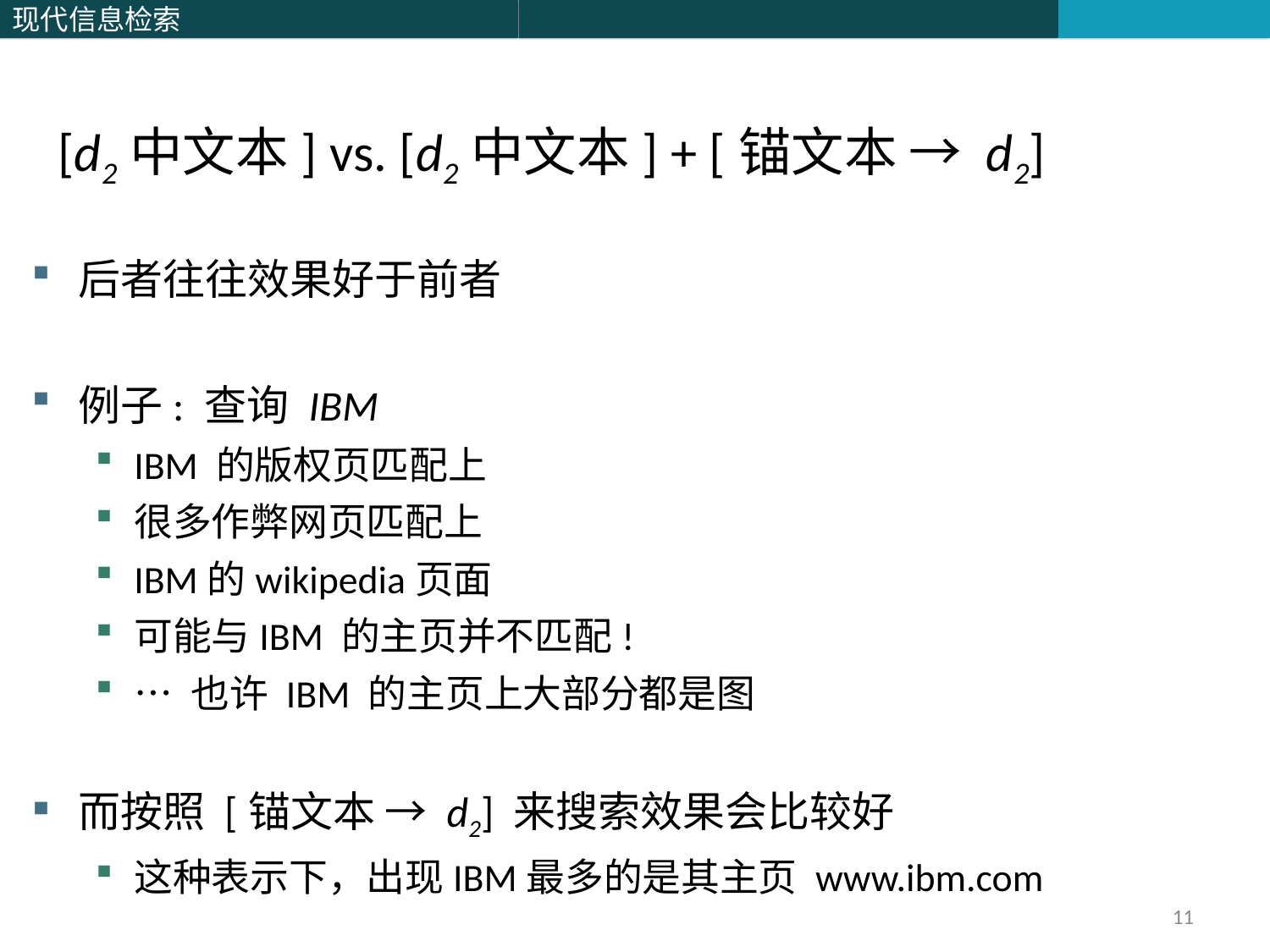

[d2中文本] vs. [d2中文本] + [锚文本 → d2]
后者往往效果好于前者

例子: 查询 IBM
IBM 的版权页匹配上
很多作弊网页匹配上
IBM的wikipedia页面
可能与IBM 的主页并不匹配!
… 也许 IBM 的主页上大部分都是图

而按照 [锚文本 → d2] 来搜索效果会比较好
这种表示下，出现IBM最多的是其主页 www.ibm.com

11